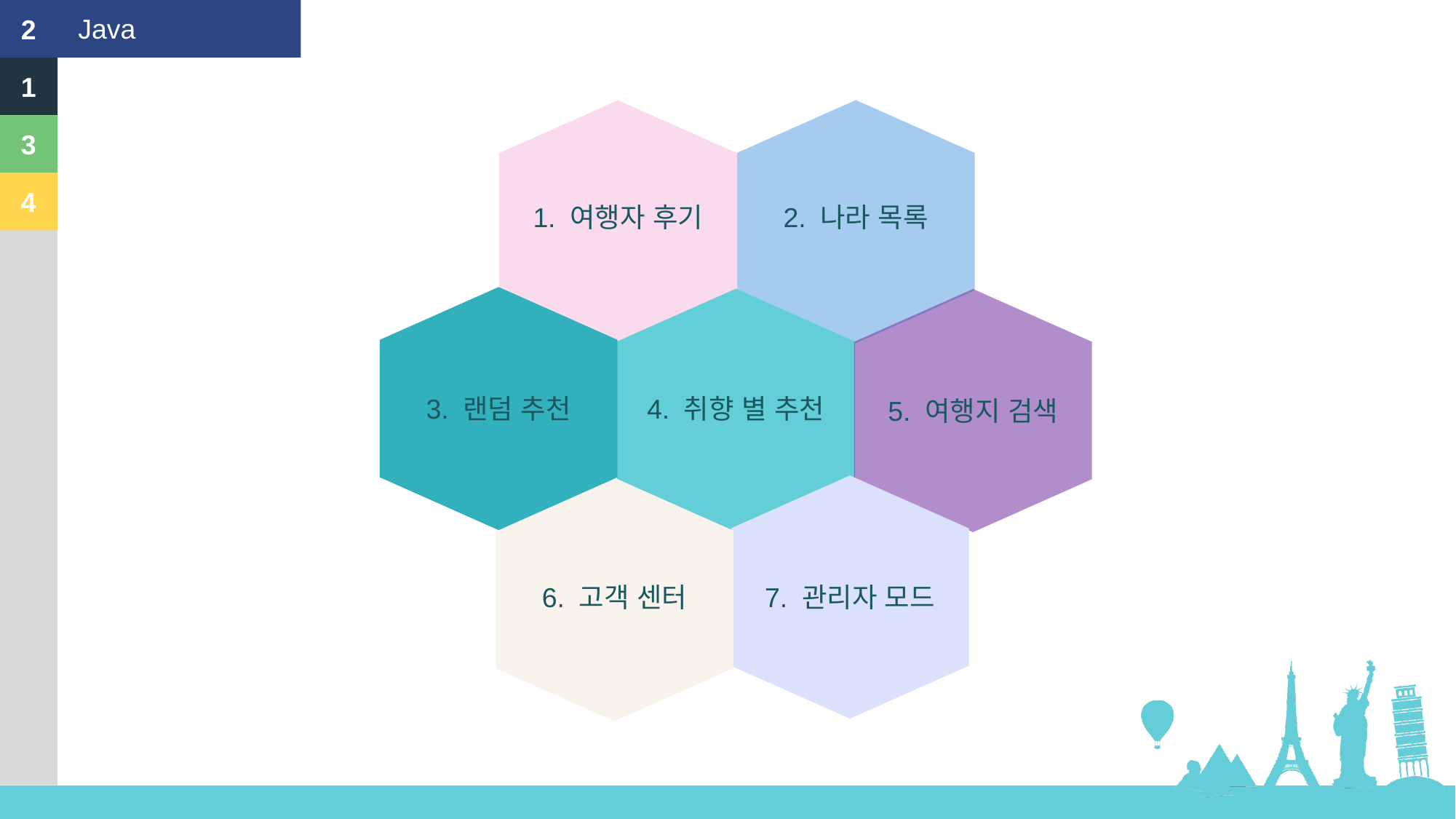

Intrduction
Java
2

1

1. 여행자 후기
2. 나라 목록

3. 랜덤 추천
4. 취향 별 추천
5. 여행지 검색

6. 고객 센터
7. 관리자 모드

3

4